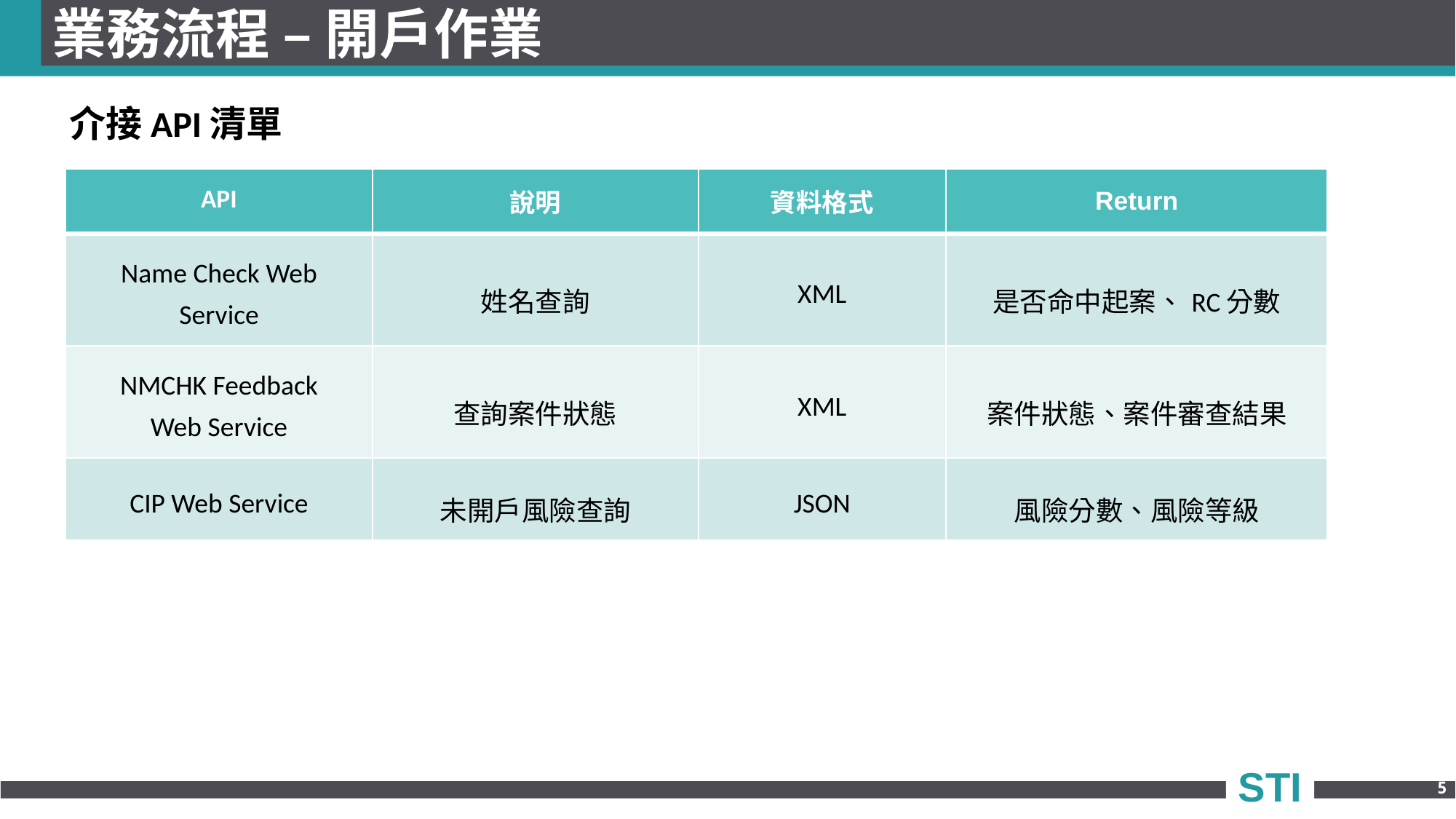

# 業務流程 – 開戶作業
介接API清單
| API | 說明 | 資料格式 | Return |
| --- | --- | --- | --- |
| Name Check Web Service | 姓名查詢 | XML | 是否命中起案、RC分數 |
| NMCHK Feedback Web Service | 查詢案件狀態 | XML | 案件狀態、案件審查結果 |
| CIP Web Service | 未開戶風險查詢 | JSON | 風險分數、風險等級 |
5